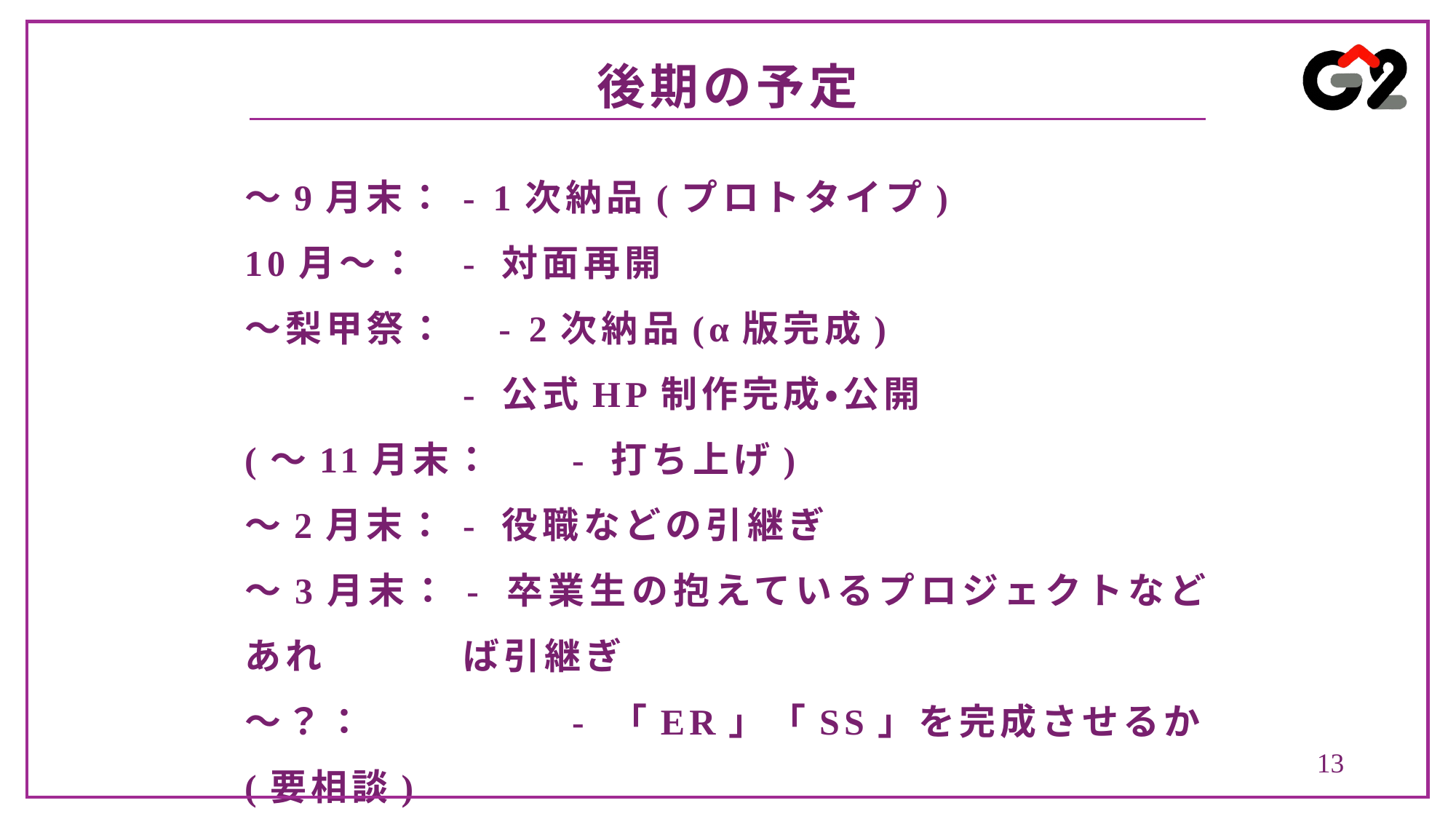

後期の予定
～9月末：	- 1次納品(プロトタイプ)
10月～：	- 対面再開
～梨甲祭：　- 2次納品(α版完成)
		- 公式HP制作完成・公開
(～11月末：	- 打ち上げ)
～2月末：	- 役職などの引継ぎ
～3月末：	- 卒業生の抱えているプロジェクトなどあれ		ば引継ぎ
～？：		- 「ER」「SS」を完成させるか(要相談)
13